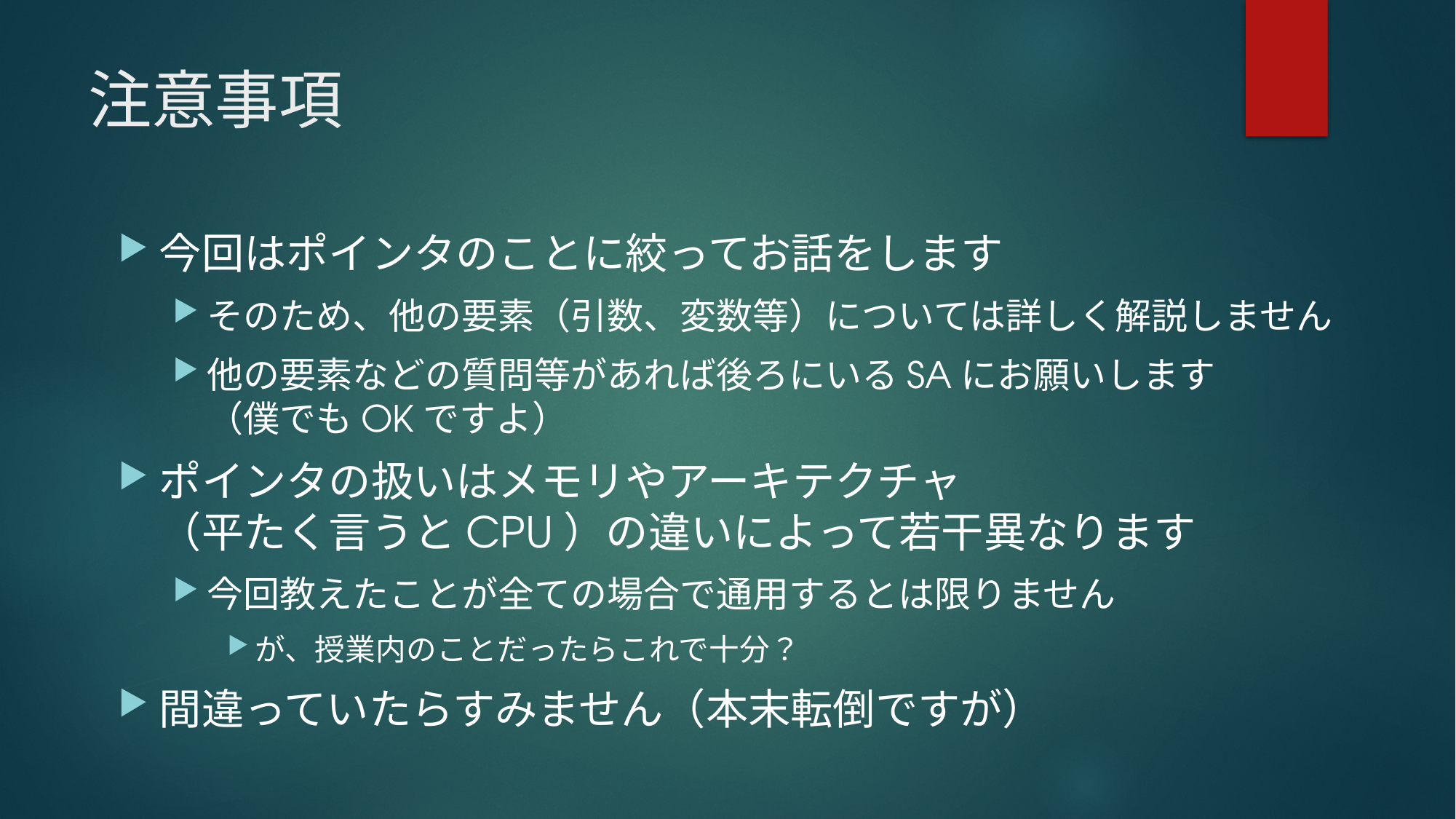

# 注意事項
今回はポインタのことに絞ってお話をします
そのため、他の要素（引数、変数等）については詳しく解説しません
他の要素などの質問等があれば後ろにいるSAにお願いします
（僕でもOKですよ）
ポインタの扱いはメモリやアーキテクチャ
（平たく言うとCPU）の違いによって若干異なります
今回教えたことが全ての場合で通用するとは限りません
が、授業内のことだったらこれで十分？
間違っていたらすみません（本末転倒ですが）